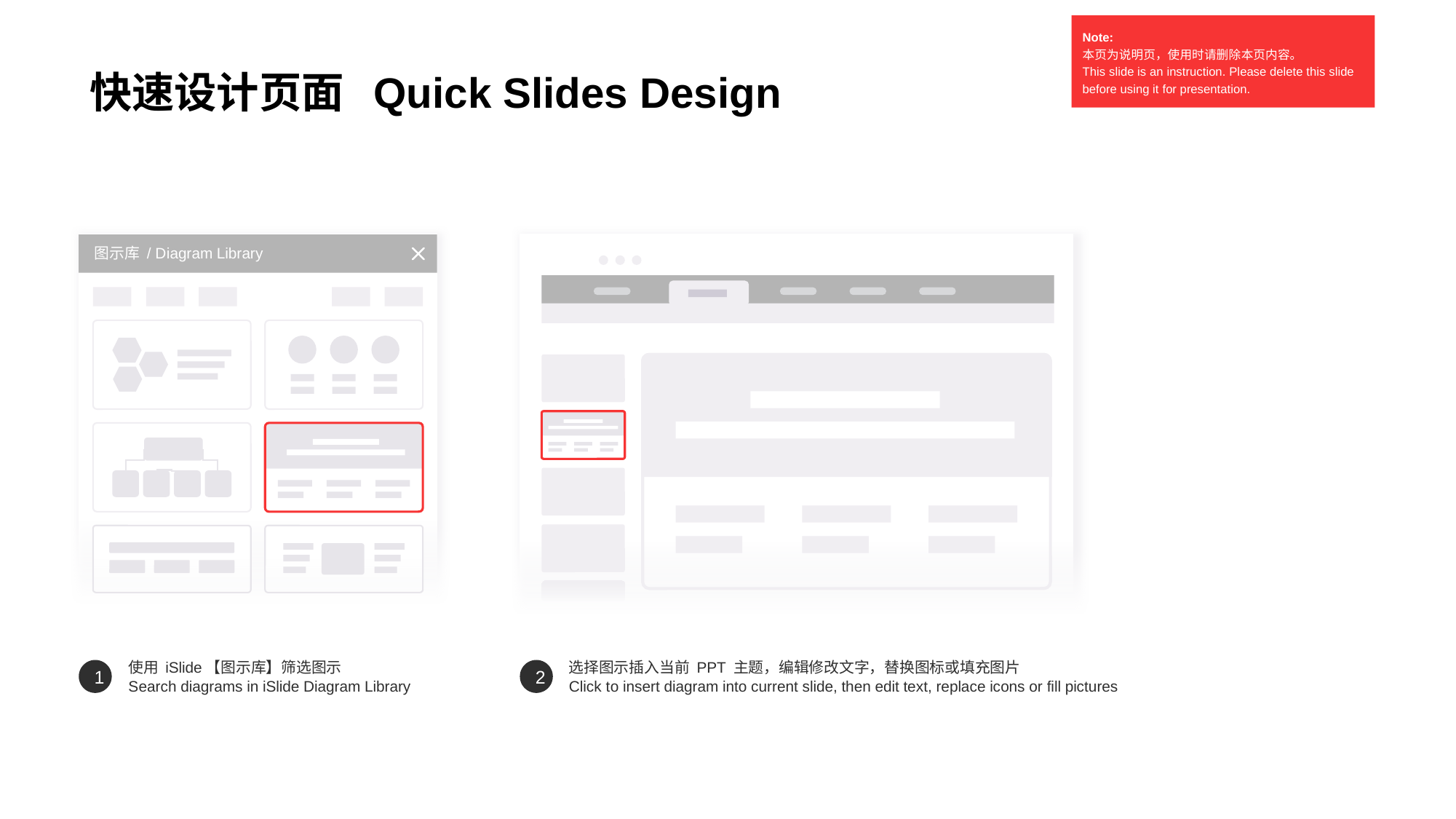

快速设计页 面  Quick Slides Design
Note:
本页为说明页，使用时请删除 本页内容。
This slide is an instruction. Please delete this slide before using it for presentation.

图示库 / D iagram Library

使用 iSlide【图示库】筛选图示
S earch diagrams in iSlide Diagram Library
选择图示插入当前 PPT 主题，编辑修改文字，替换图标或填充图片
Click t o insert diagram into current slide, then edit text, replace icons or fill pictures
1
2